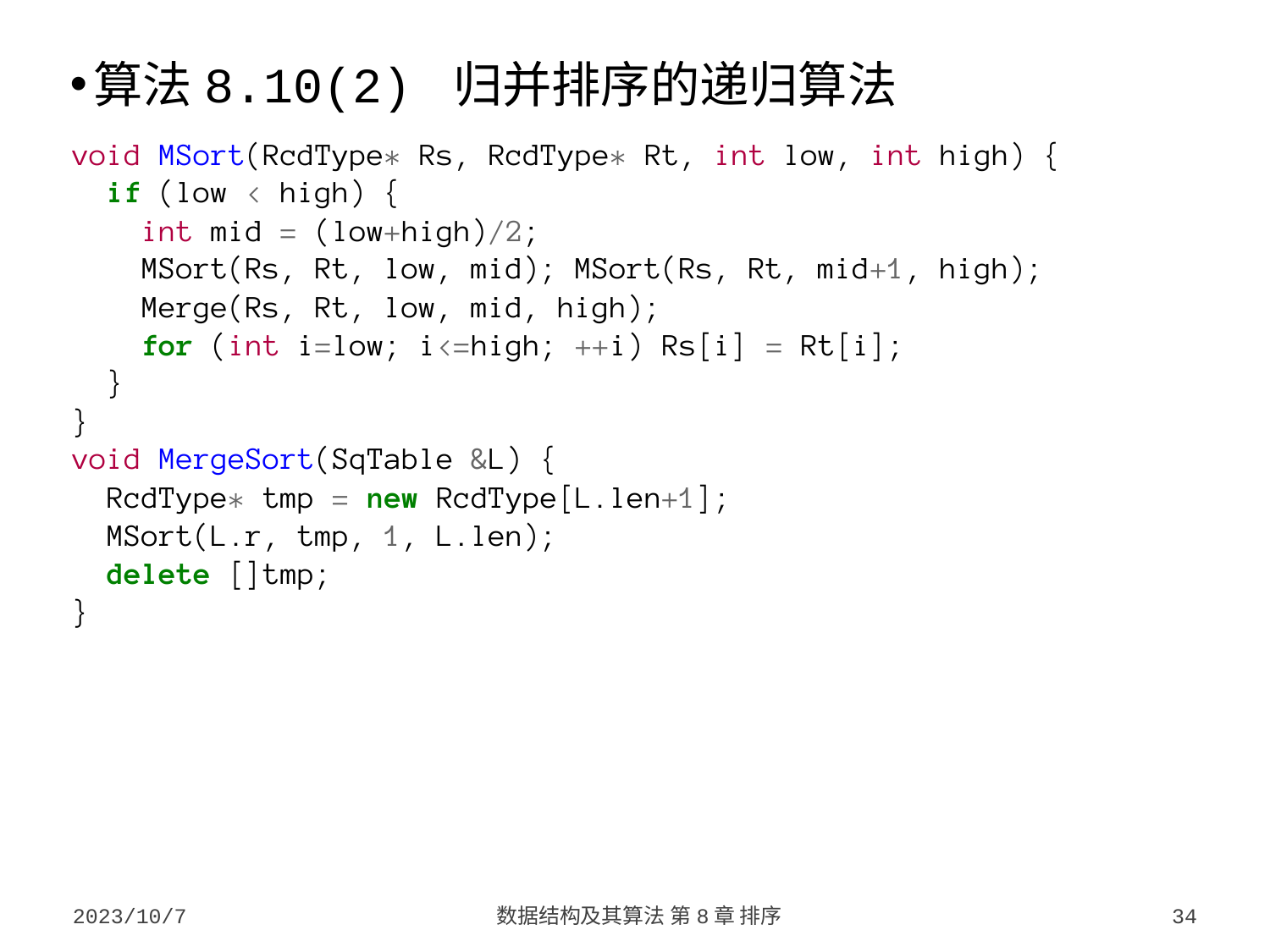

算法8.10(2) 归并排序的递归算法
void MSort(RcdType* Rs, RcdType* Rt, int low, int high) {
  if (low < high) {
    int mid = (low+high)/2;
    MSort(Rs, Rt, low, mid); MSort(Rs, Rt, mid+1, high);
    Merge(Rs, Rt, low, mid, high);
    for (int i=low; i<=high; ++i) Rs[i] = Rt[i];
  }
}
void MergeSort(SqTable &L) {
  RcdType* tmp = new RcdType[L.len+1];
  MSort(L.r, tmp, 1, L.len);
  delete []tmp;
}
2023/10/7
数据结构及其算法 第8章 排序
34